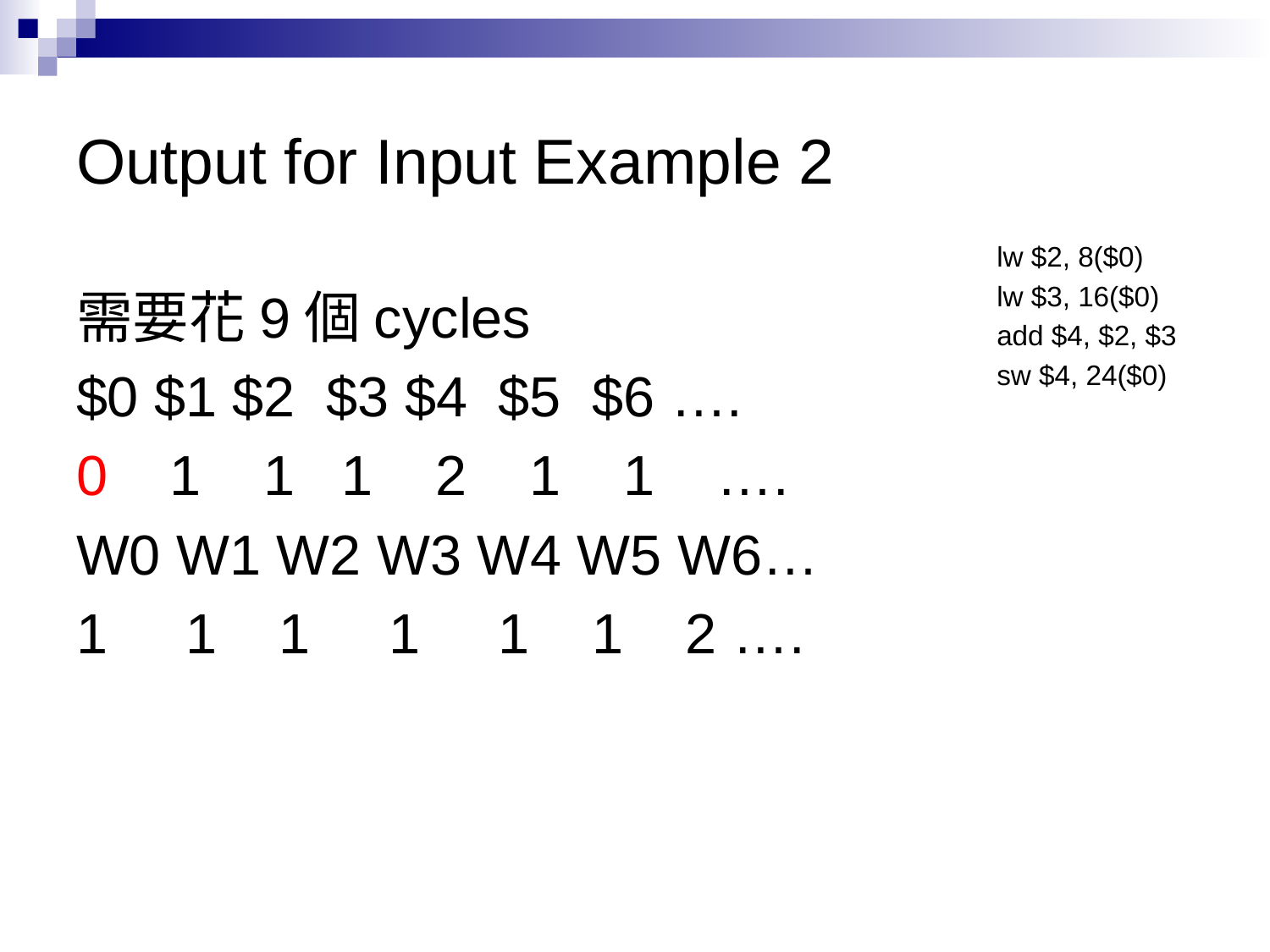

# Output for Input Example 2
lw $2, 8($0)
lw $3, 16($0)
add $4, $2, $3
sw $4, 24($0)
需要花9個cycles
$0 $1 $2  $3 $4  $5  $6 ….
0    1    1   1    2    1    1    ….
W0 W1 W2 W3 W4 W5 W6…
1     1    1     1     1    1    2 ….